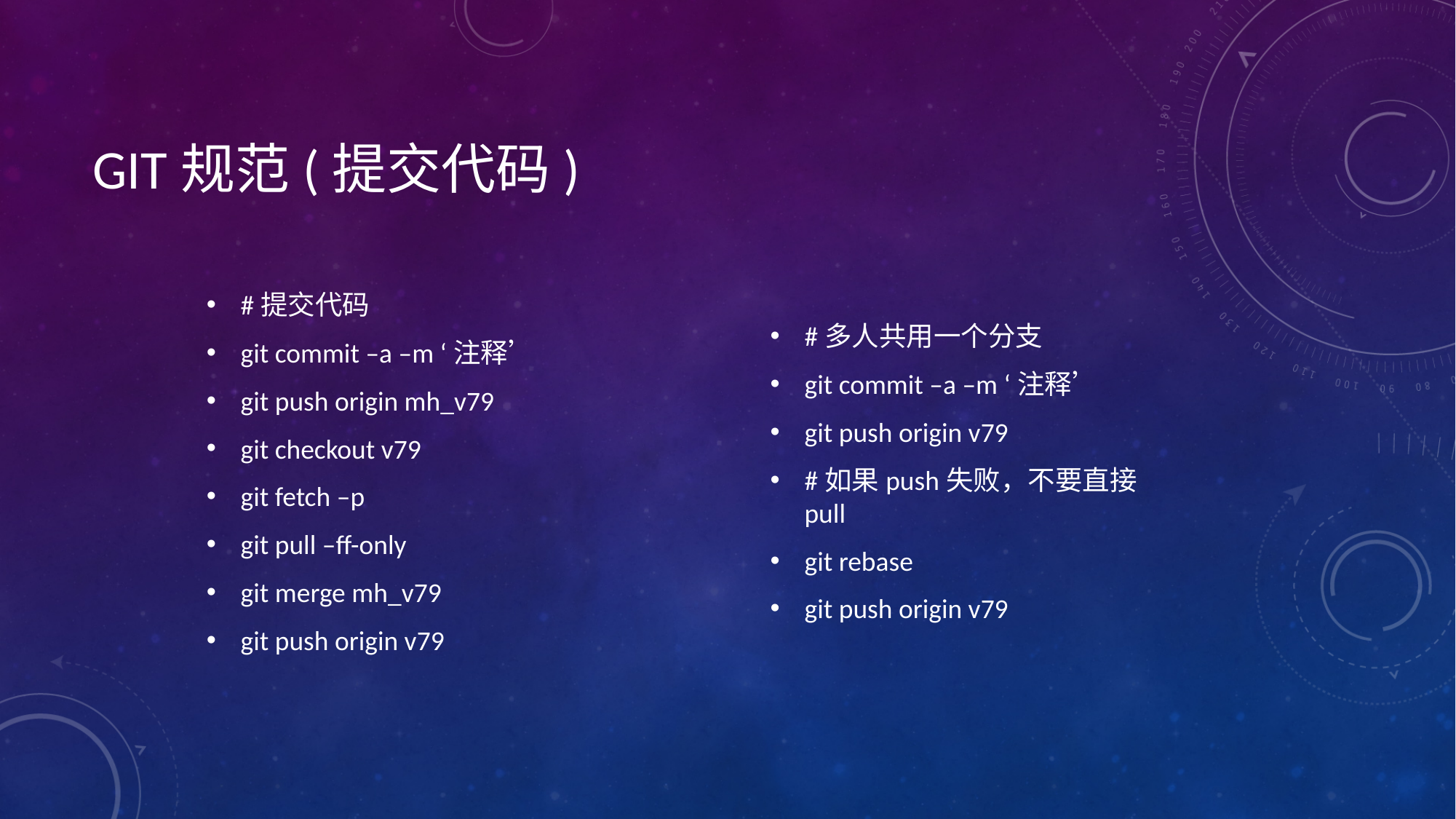

# Git规范(提交代码)
#多人共用一个分支
git commit –a –m ‘注释’
git push origin v79
#如果push失败，不要直接pull
git rebase
git push origin v79
#提交代码
git commit –a –m ‘注释’
git push origin mh_v79
git checkout v79
git fetch –p
git pull –ff-only
git merge mh_v79
git push origin v79